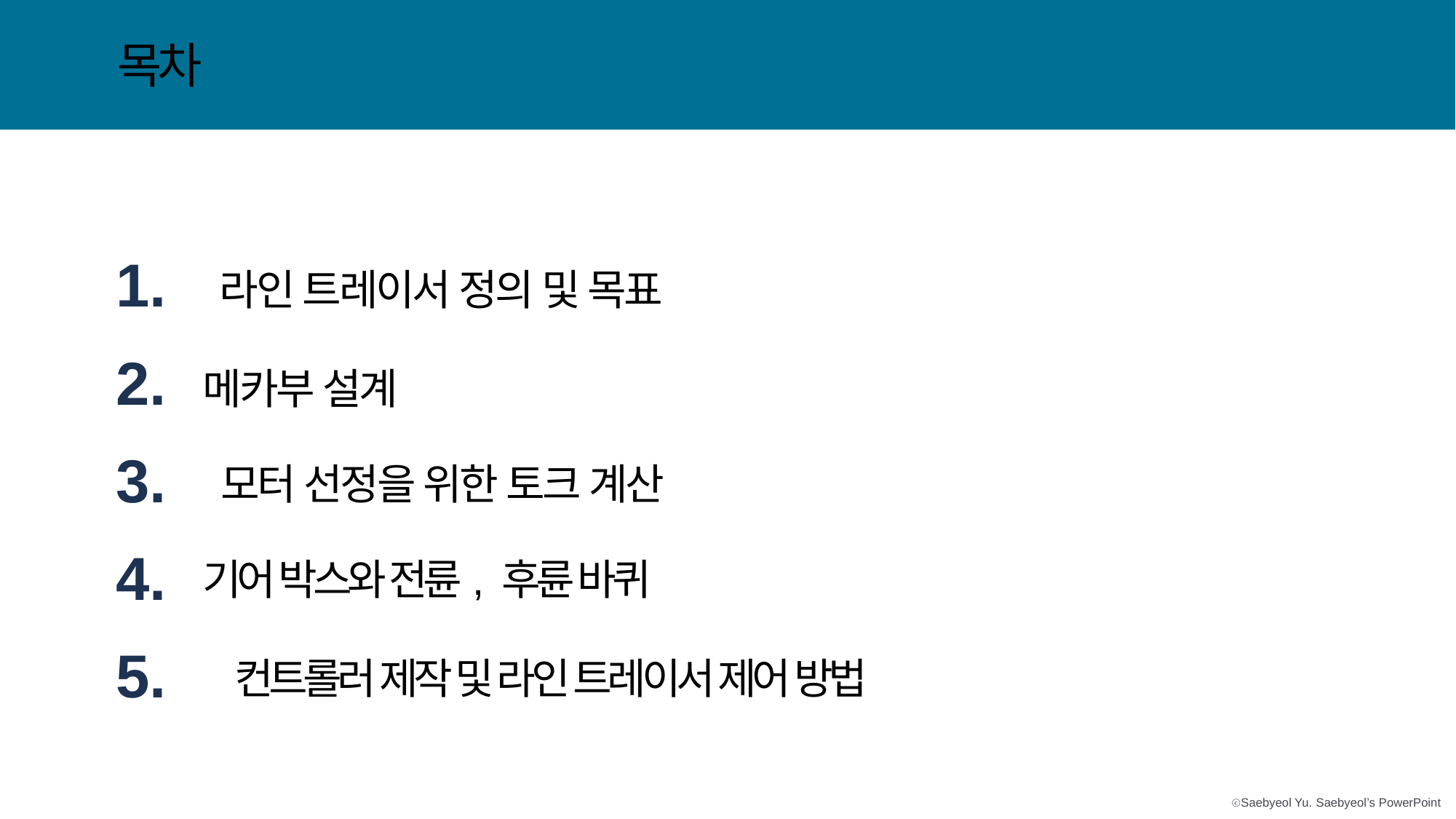

목차

1.
라인 트레이서 정의 및 목표
2.
메카부 설계
3.
모터 선정을 위한 토크 계산
4.
5.
컨트롤러 제작 및 라인 트레이서 제어 방법
기어 박스와 전륜, 후륜 바퀴